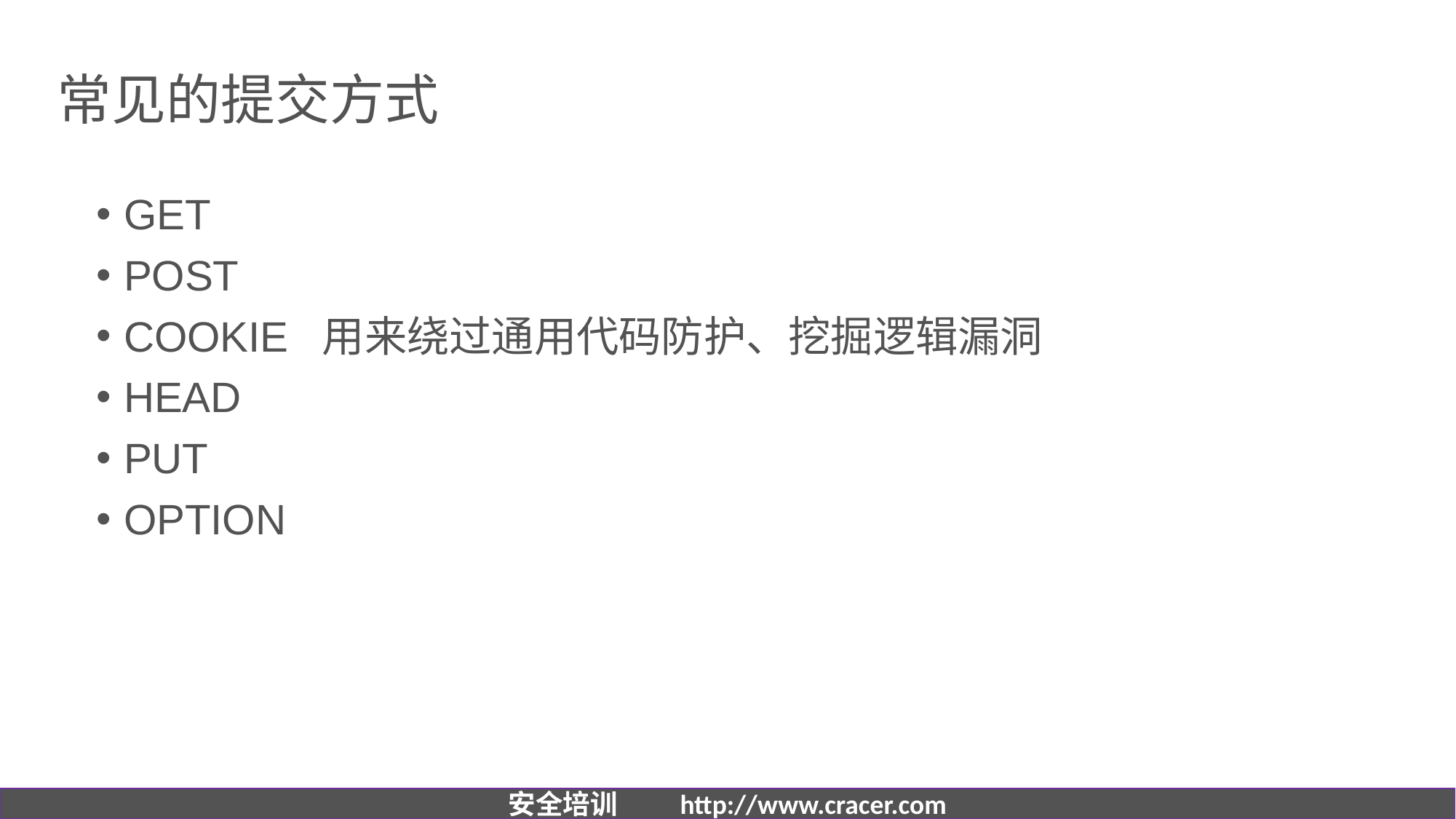

# 常见的提交方式
GET
POST
COOKIE  用来绕过通用代码防护、挖掘逻辑漏洞
HEAD
PUT
OPTION